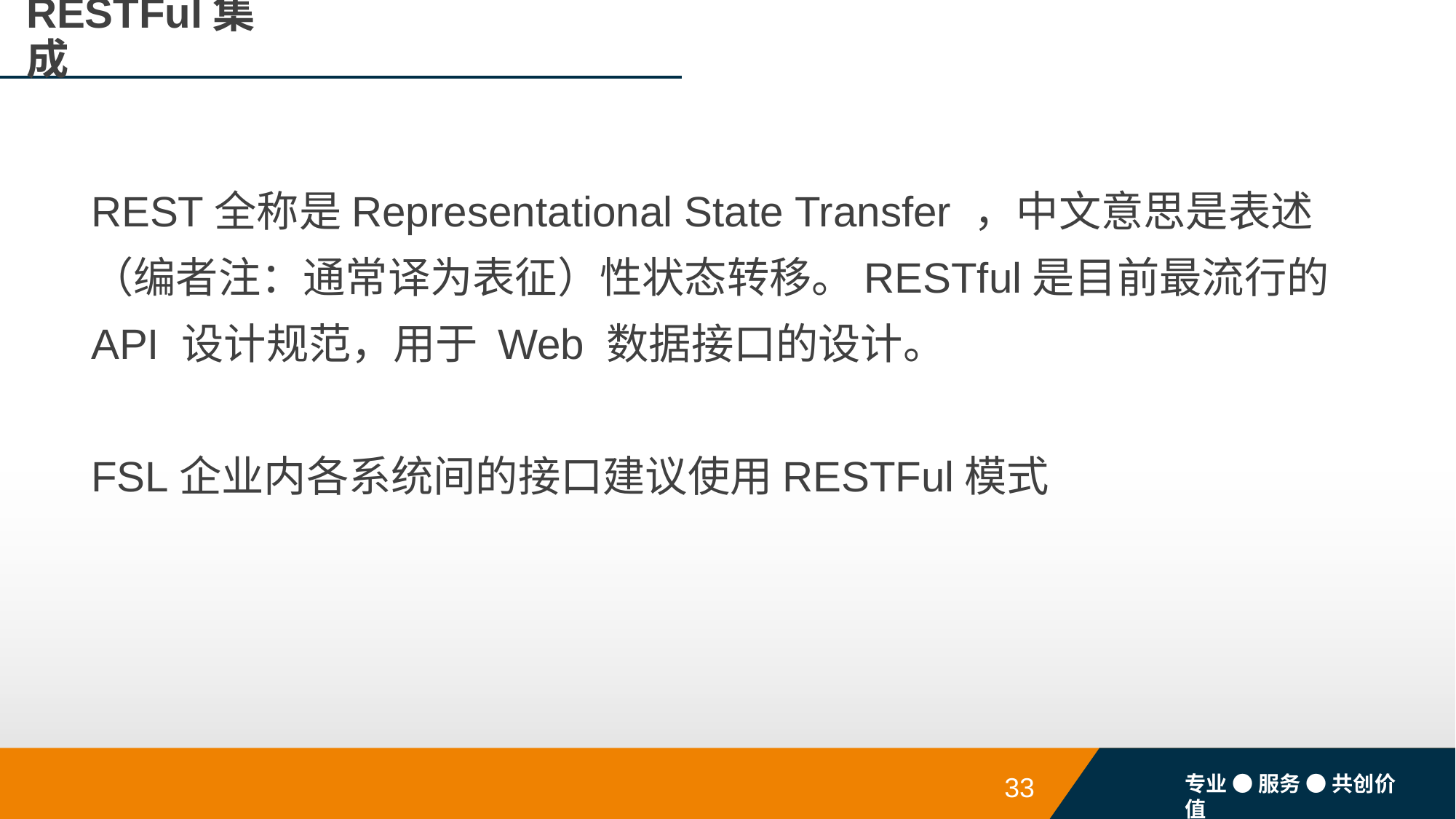

# RESTFul集成
REST全称是Representational State Transfer ，中文意思是表述（编者注：通常译为表征）性状态转移。RESTful是目前最流行的 API 设计规范，用于 Web 数据接口的设计。

FSL企业内各系统间的接口建议使用RESTFul模式